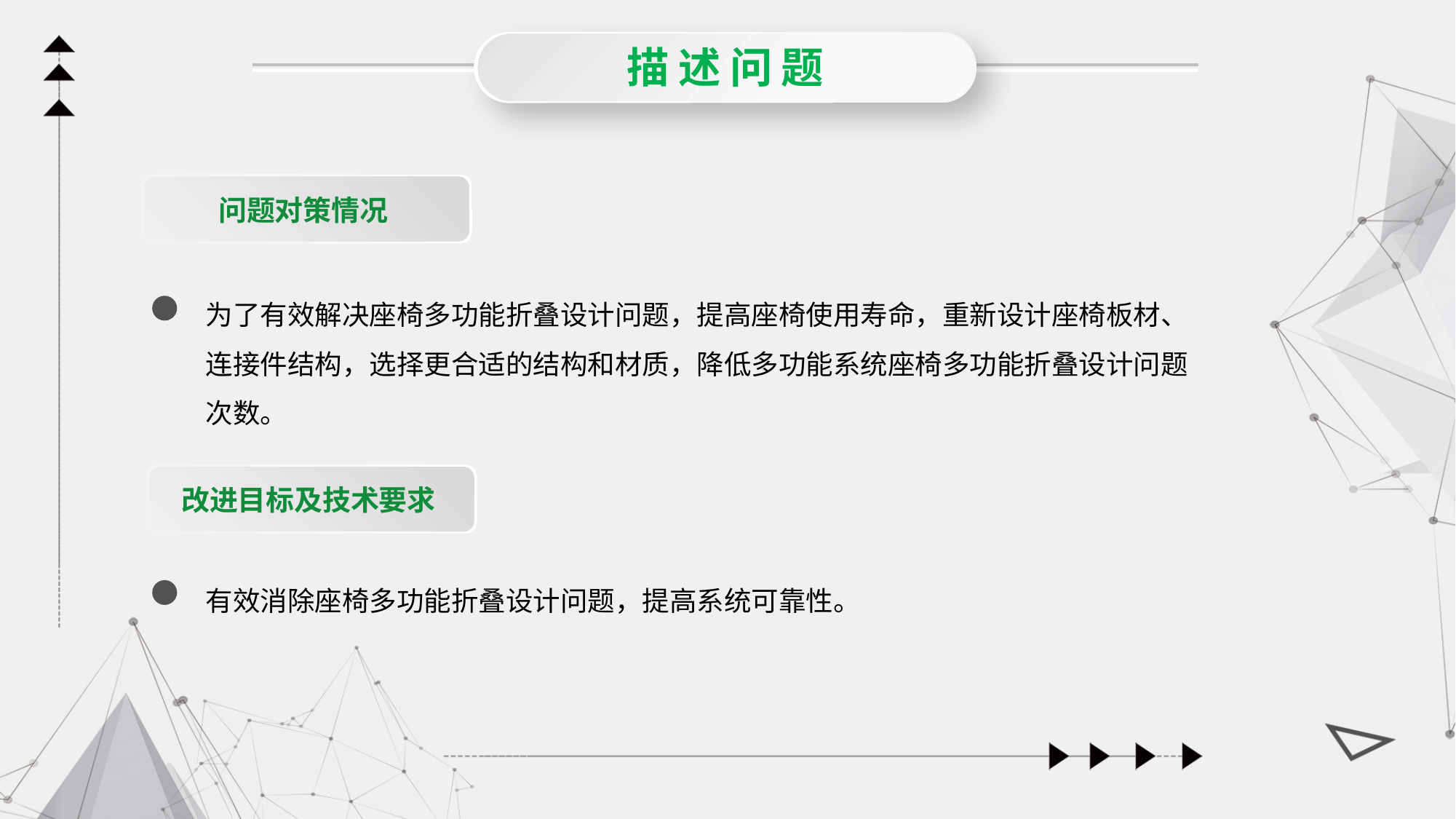

描述问题

问题对策情况
为了有效解决座椅多功能折叠设计问题，提高座椅使用寿命，重新设计座椅板材、连接件结构，选择更合适的结构和材质，降低多功能系统座椅多功能折叠设计问题次数。

改进目标及技术要求
有效消除座椅多功能折叠设计问题，提高系统可靠性。